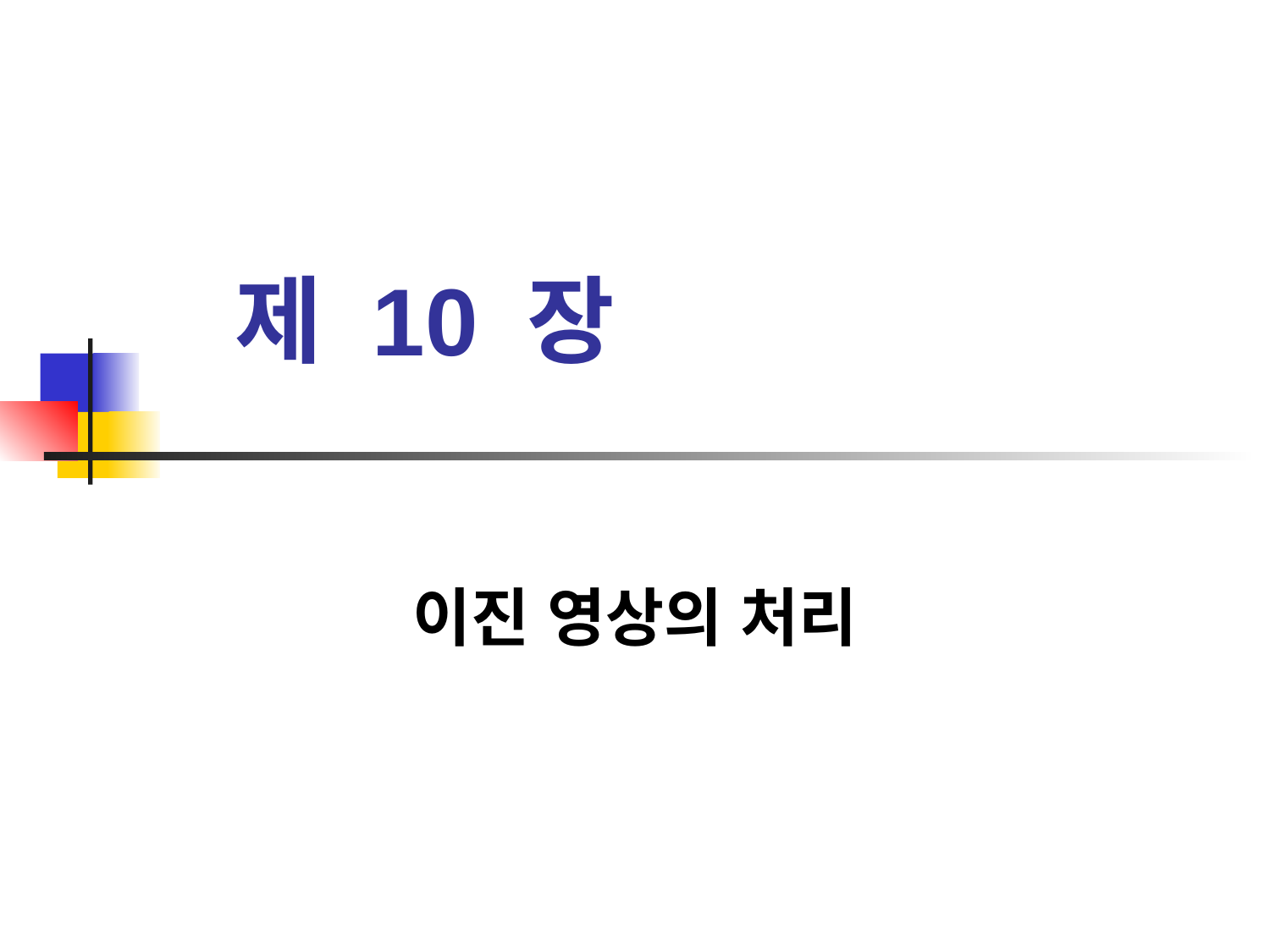

# 제 10 장
이진 영상의 처리